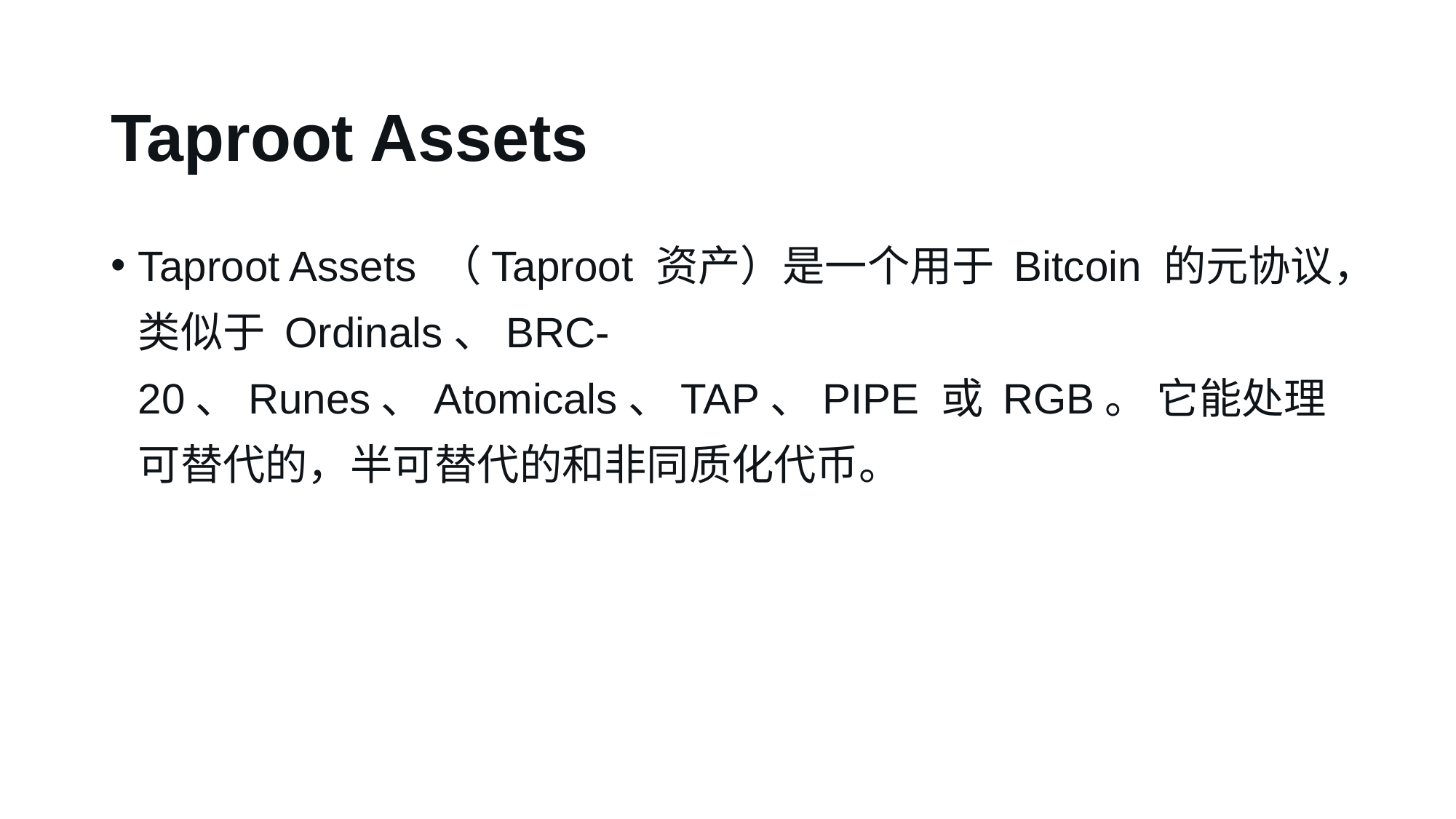

# Taproot Assets
Taproot Assets （Taproot 资产）是一个用于 Bitcoin 的元协议，类似于 Ordinals、BRC-20、Runes、Atomicals、TAP、PIPE 或 RGB。 它能处理可替代的，半可替代的和非同质化代币。